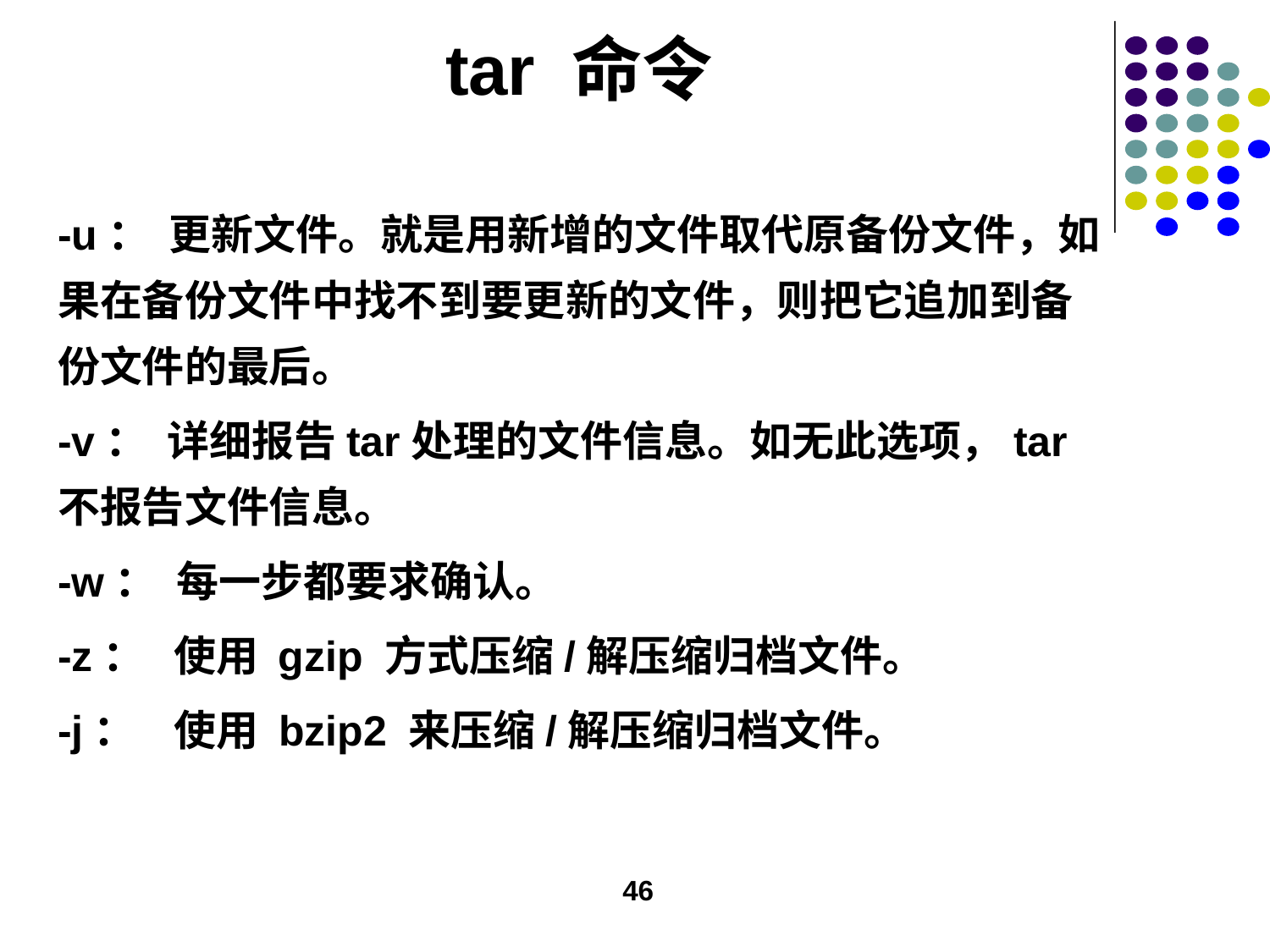

# tar 命令
-u：  更新文件。就是用新增的文件取代原备份文件，如果在备份文件中找不到要更新的文件，则把它追加到备份文件的最后。
-v：  详细报告tar处理的文件信息。如无此选项，tar不报告文件信息。
-w：  每一步都要求确认。
-z：   使用 gzip 方式压缩/解压缩归档文件。
-j：    使用 bzip2 来压缩/解压缩归档文件。

46